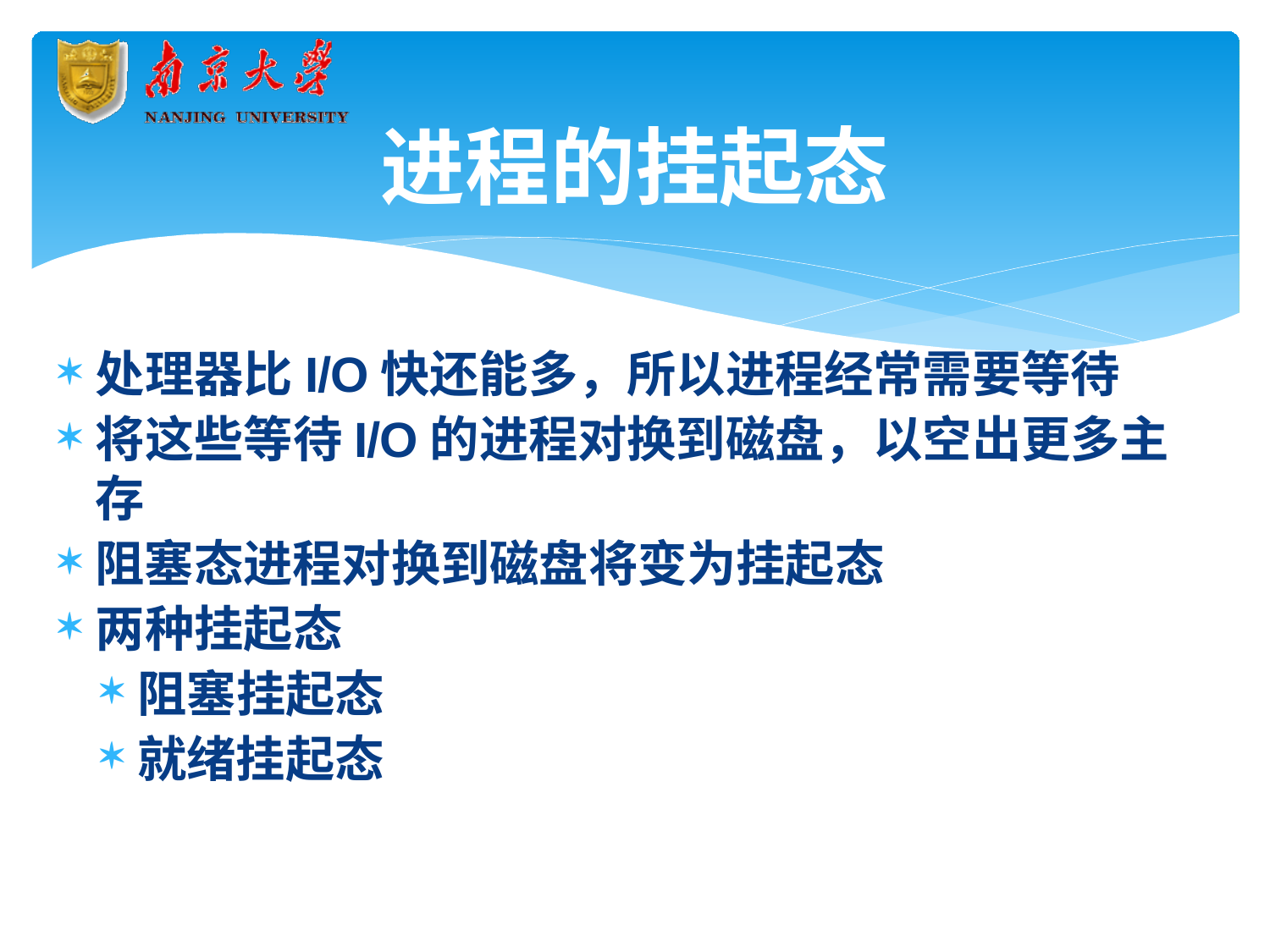

# 进程的挂起态
处理器比I/O快还能多，所以进程经常需要等待
将这些等待I/O的进程对换到磁盘，以空出更多主存
阻塞态进程对换到磁盘将变为挂起态
两种挂起态
阻塞挂起态
就绪挂起态